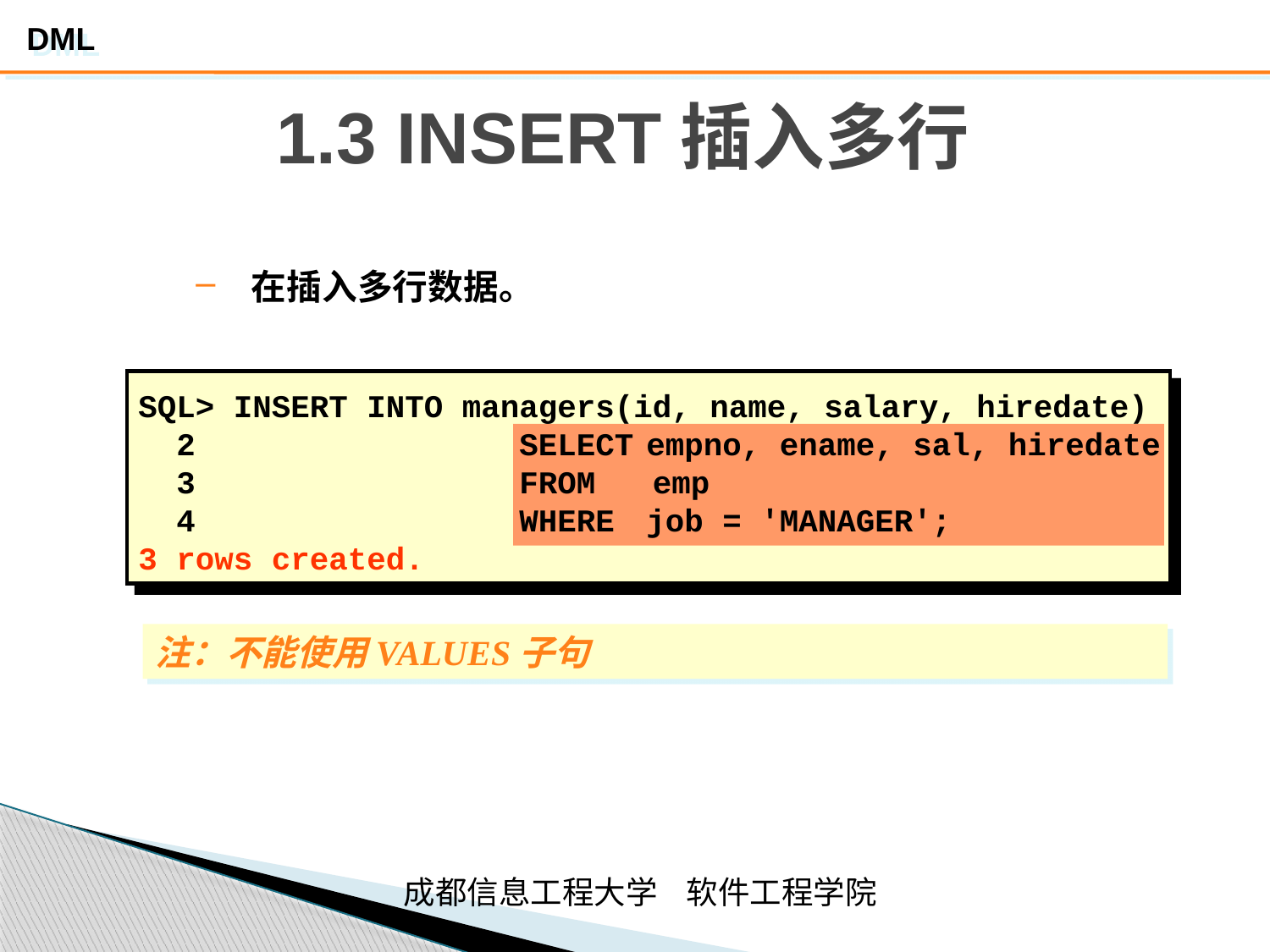

# 1.3 INSERT插入多行
在插入多行数据。
SQL> INSERT INTO managers(id, name, salary, hiredate)
  2          		SELECT	empno, ename, sal, hiredate
  3          		FROM   emp
  4          		WHERE	job = 'MANAGER';
3 rows created.

注：不能使用VALUES子句